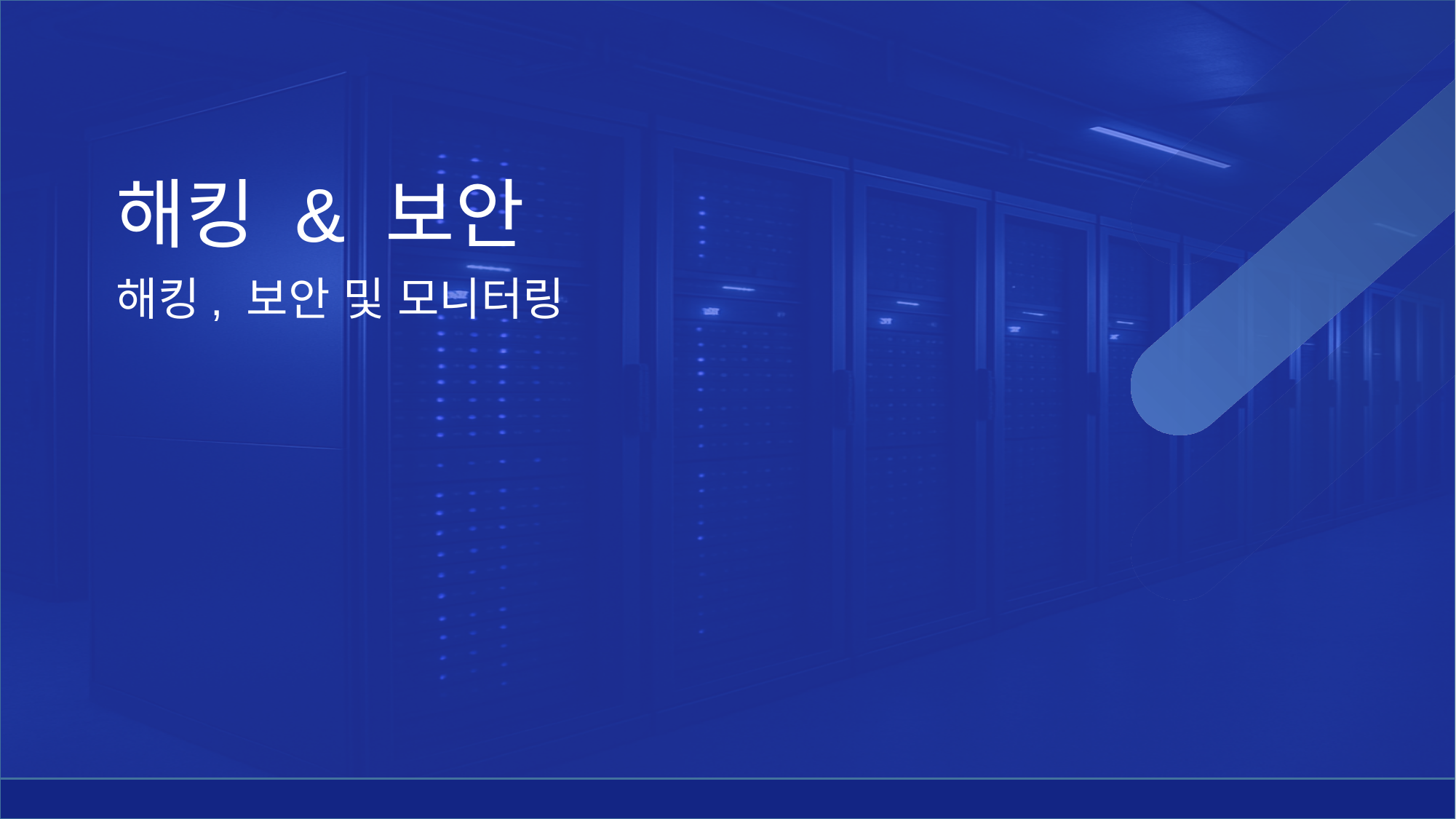

해킹 & 보안
해킹, 보안 및 모니터링